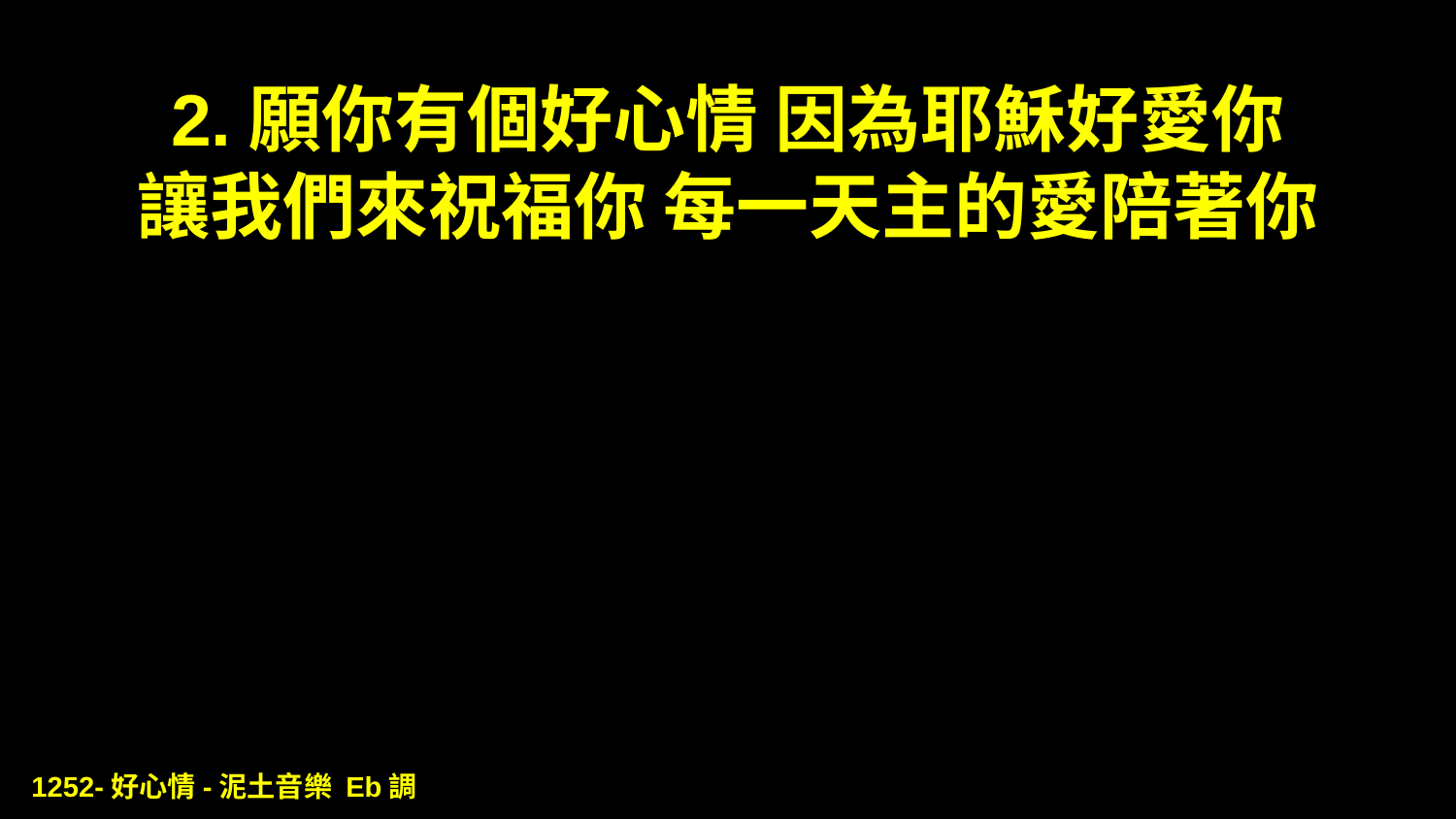

# 2.願你有個好心情 因為耶穌好愛你 讓我們來祝福你 每一天主的愛陪著你
1252-好心情-泥土音樂 Eb調